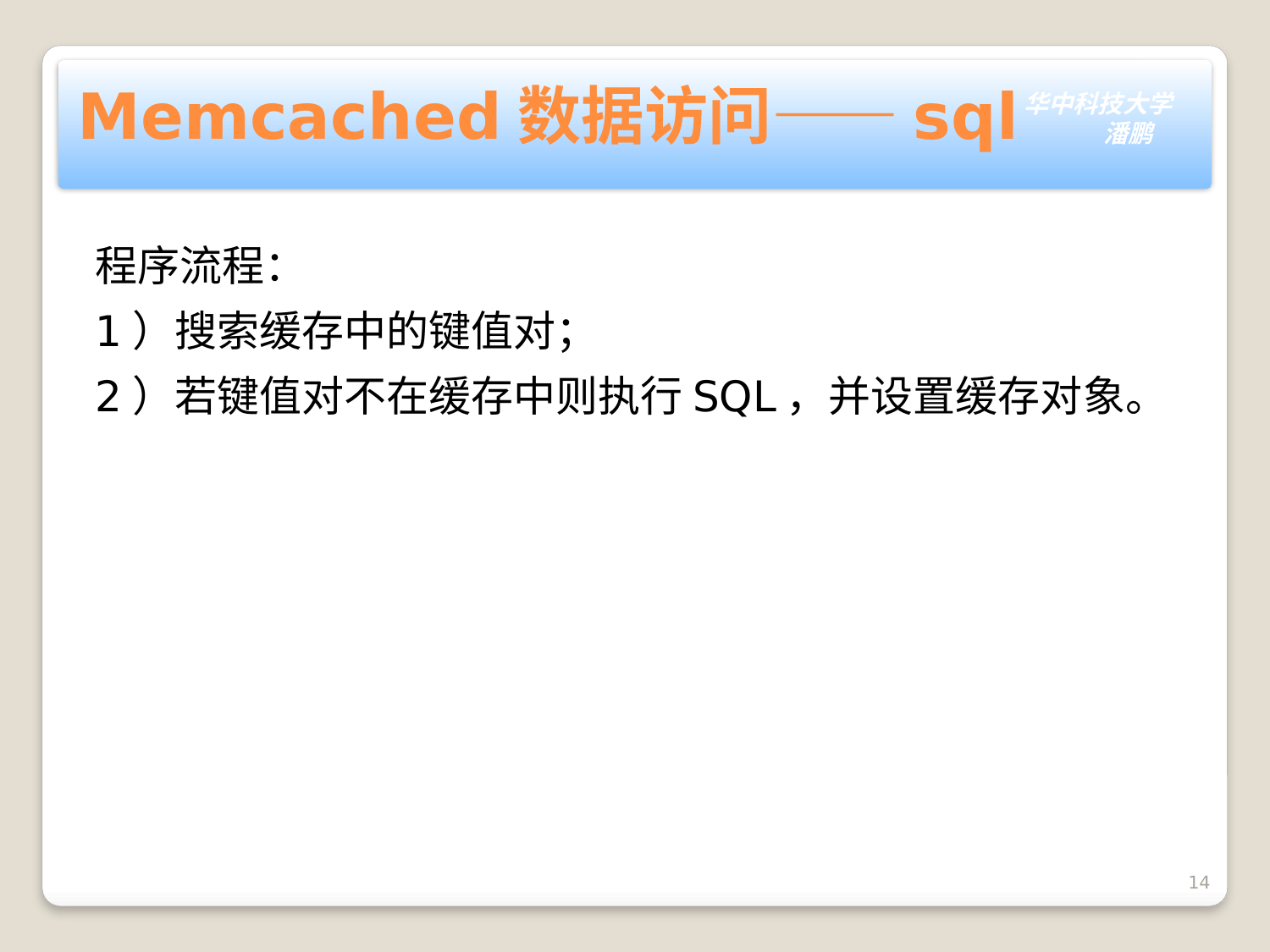

# Memcached数据访问——sql
程序流程：
1）搜索缓存中的键值对；
2）若键值对不在缓存中则执行SQL，并设置缓存对象。
14